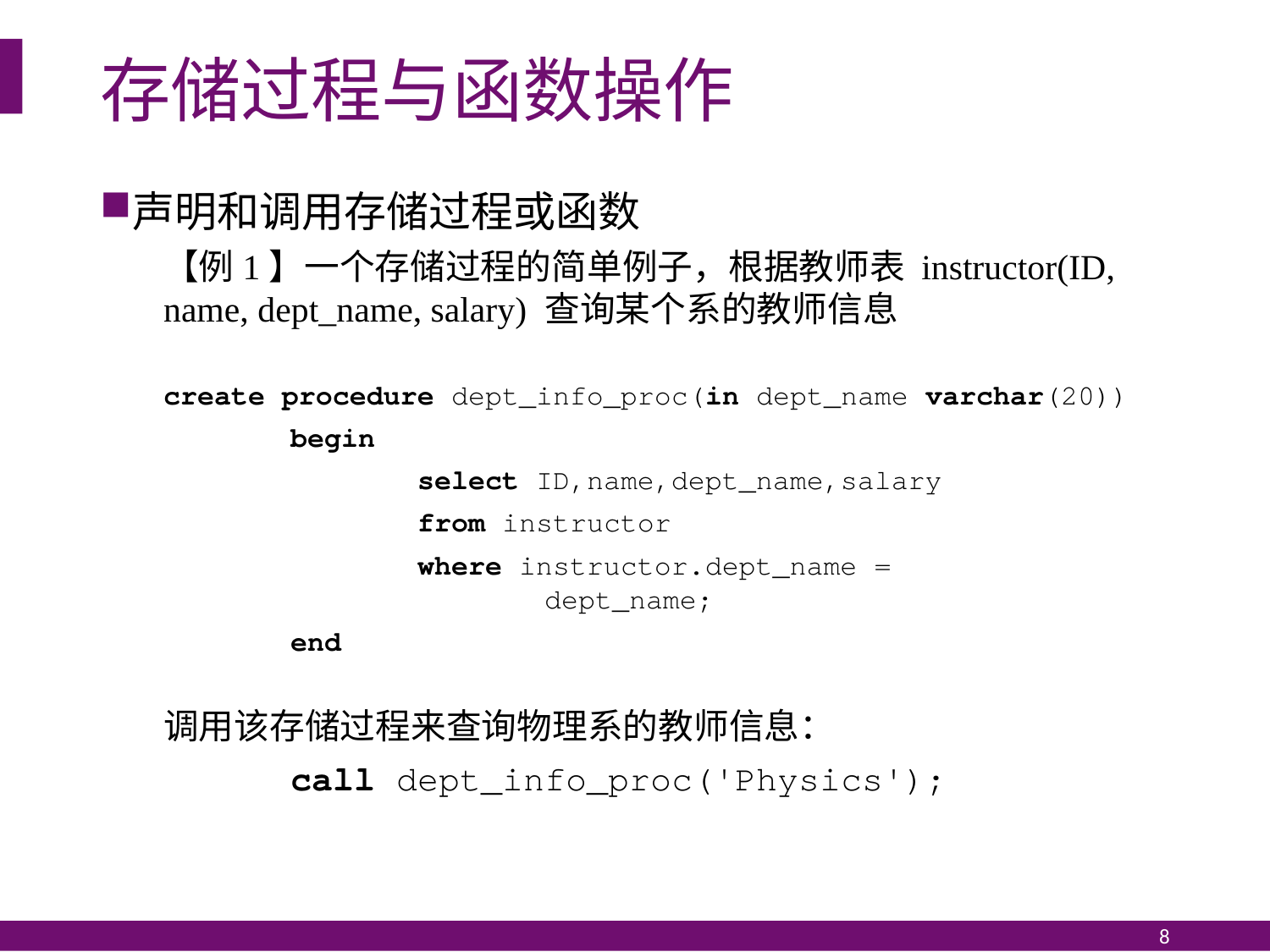

# 存储过程与函数操作
声明和调用存储过程或函数
【例1】一个存储过程的简单例子，根据教师表 instructor(ID, name, dept_name, salary) 查询某个系的教师信息

create procedure dept_info_proc(in dept_name varchar(20))
	begin
		select ID,name,dept_name,salary
		from instructor
		where instructor.dept_name = 					dept_name;
	end

调用该存储过程来查询物理系的教师信息：
	call dept_info_proc('Physics');

8